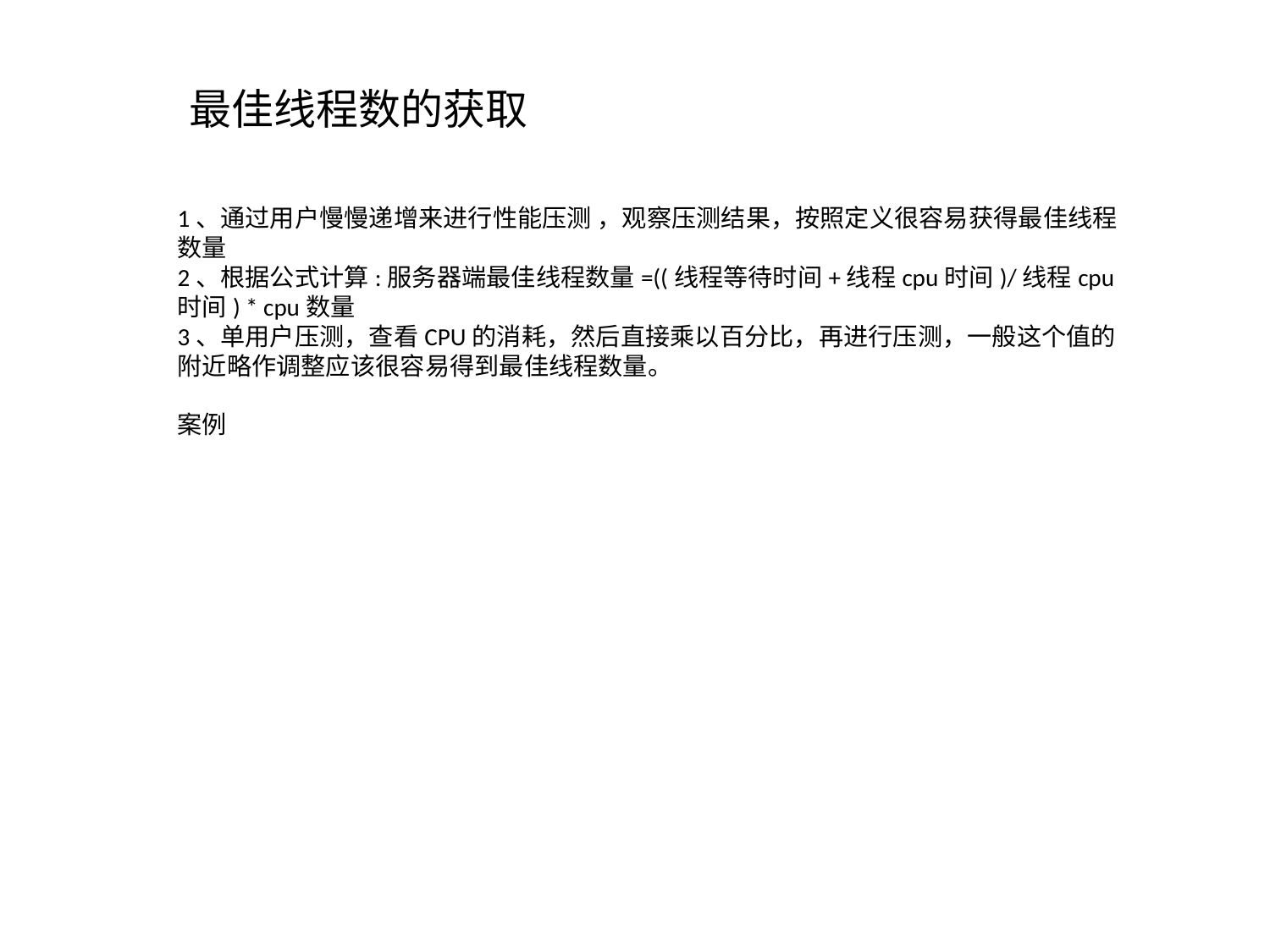

最佳线程数的获取
1、通过用户慢慢递增来进行性能压测 ，观察压测结果，按照定义很容易获得最佳线程数量
2、根据公式计算:服务器端最佳线程数量=((线程等待时间+线程cpu时间)/线程cpu时间) * cpu数量
3、单用户压测，查看CPU的消耗，然后直接乘以百分比，再进行压测，一般这个值的附近略作调整应该很容易得到最佳线程数量。

案例